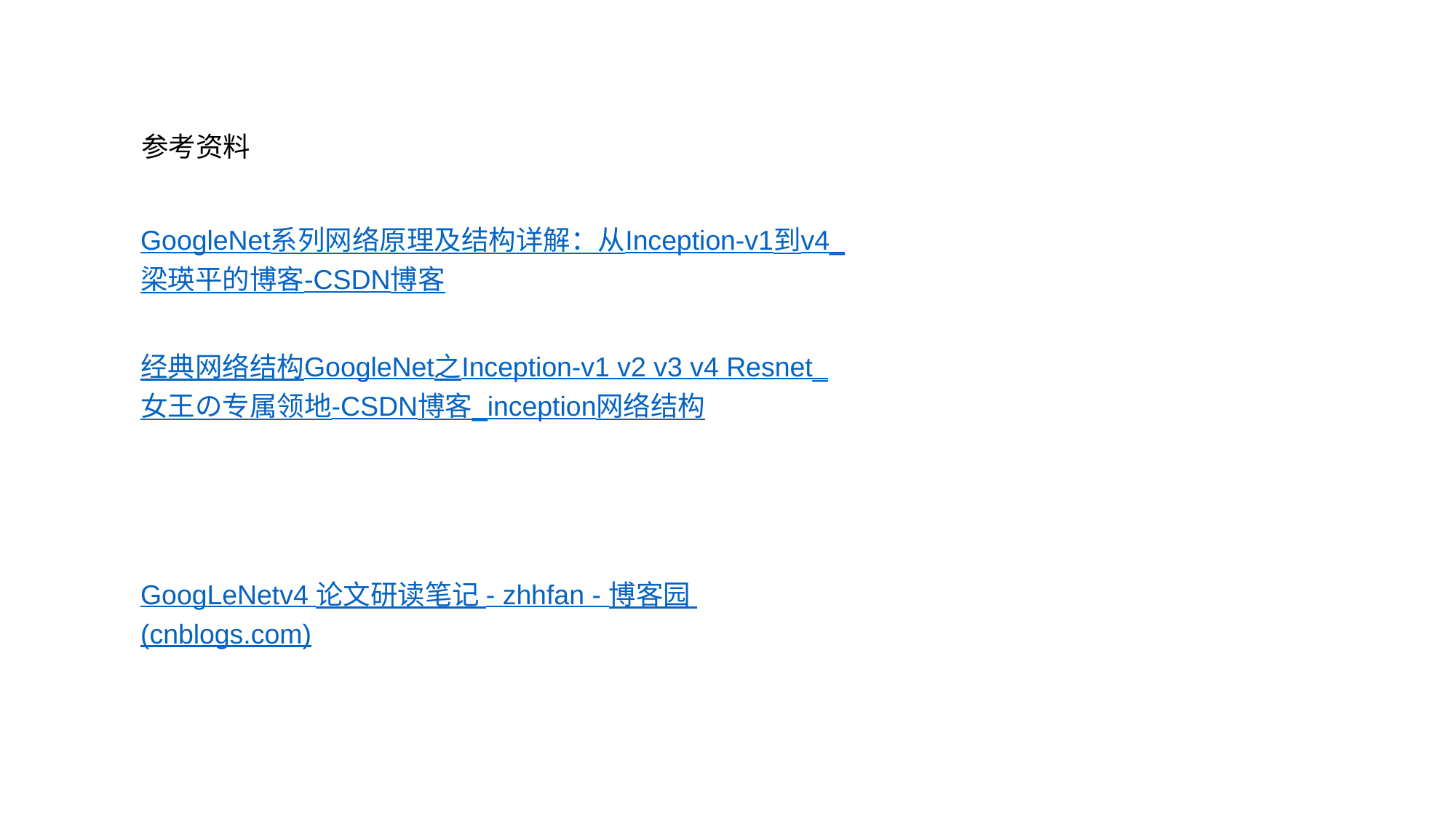

参考资料
GoogleNet系列网络原理及结构详解：从Inception-v1到v4_梁瑛平的博客-CSDN博客
经典网络结构GoogleNet之Inception-v1 v2 v3 v4 Resnet_女王の专属领地-CSDN博客_inception网络结构
GoogLeNetv4 论文研读笔记 - zhhfan - 博客园 (cnblogs.com)